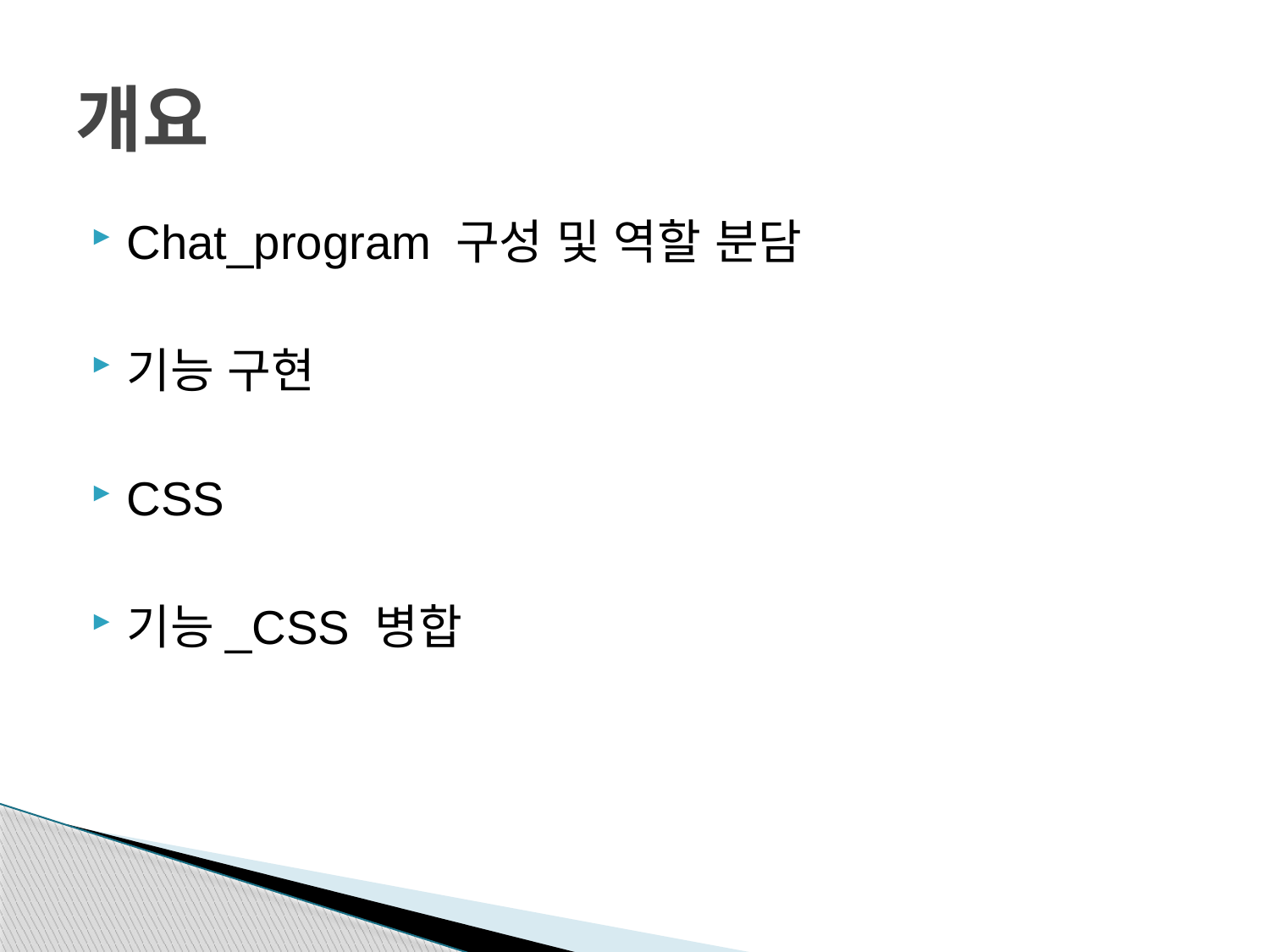

# 개요
Chat_program 구성 및 역할 분담

기능 구현

CSS

기능_CSS 병합